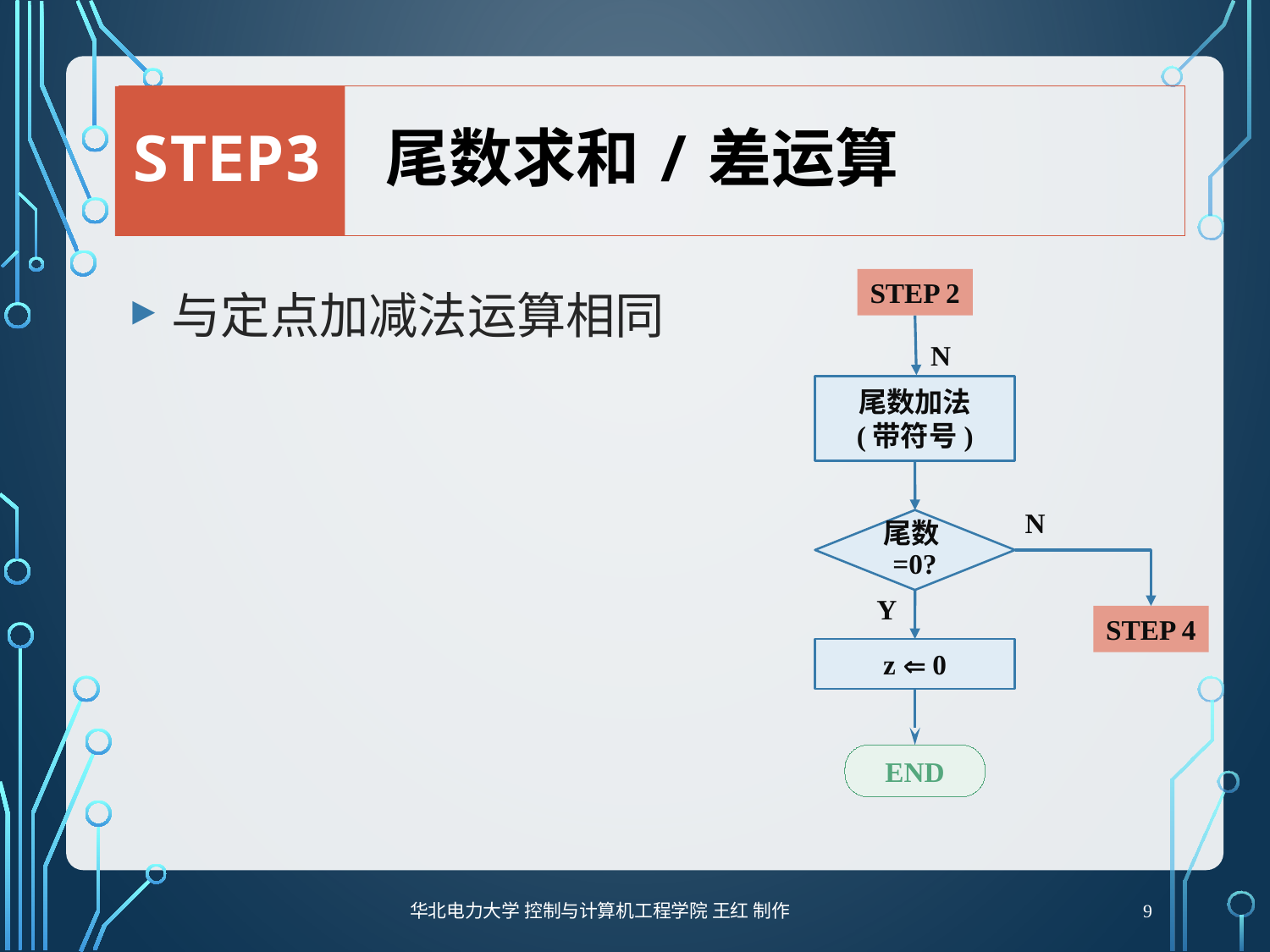

# Step3	尾数求和/差运算

与定点加减法运算相同

STEP 2
N
尾数加法
(带符号)
N
尾数=0?
Y
STEP 4
z ⇐ 0
END
9
华北电力大学 控制与计算机工程学院 王红 制作